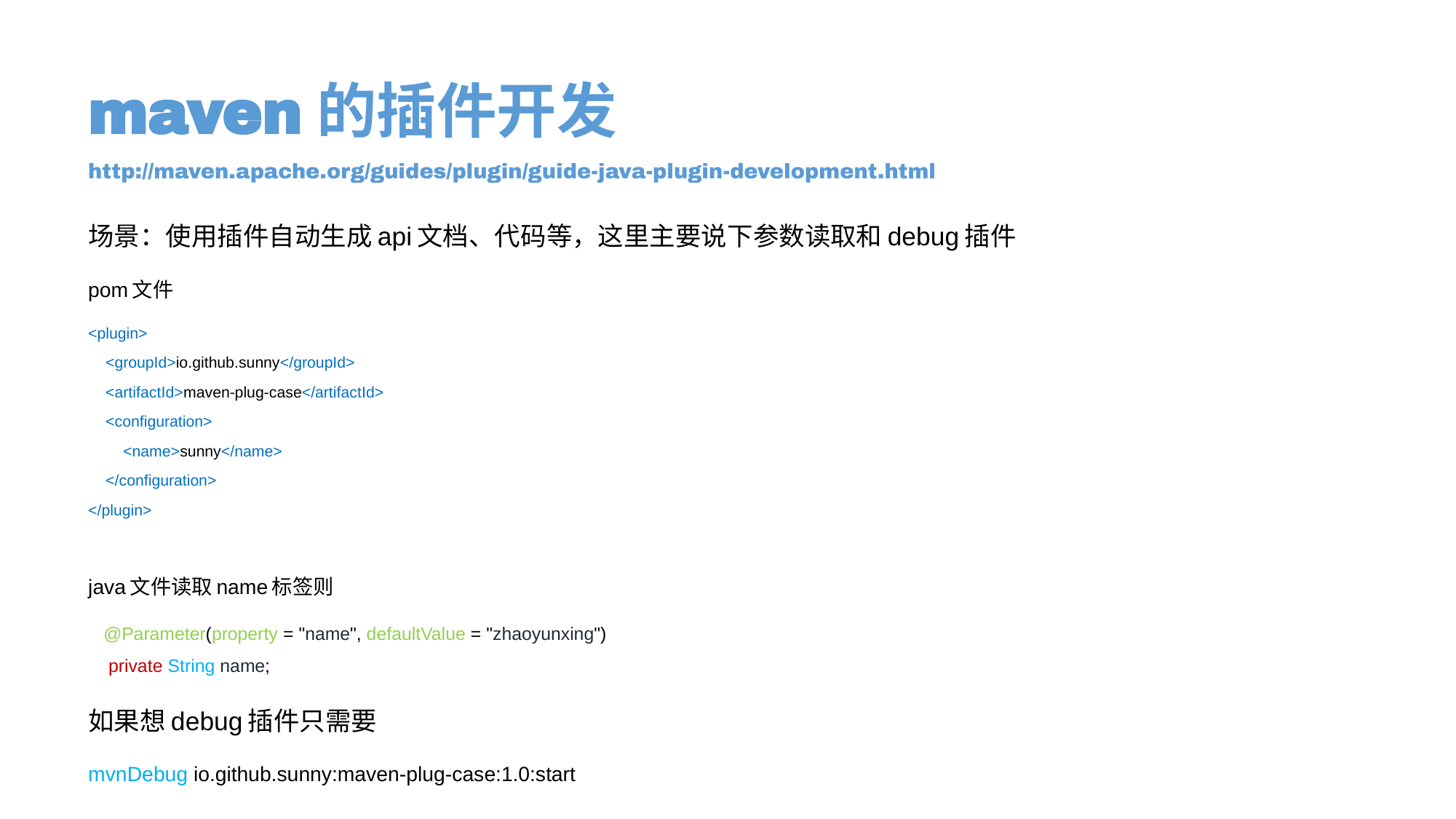

# maven的插件开发 http://maven.apache.org/guides/plugin/guide-java-plugin-development.html
场景：使用插件自动生成api文档、代码等，这里主要说下参数读取和debug插件
pom文件
<plugin>
    <groupId>io.github.sunny</groupId>
    <artifactId>maven-plug-case</artifactId>
    <configuration>
        <name>sunny</name>
    </configuration>
</plugin>

java文件读取name标签则
   @Parameter(property = "name", defaultValue = "zhaoyunxing")
    private String name;
如果想debug插件只需要
mvnDebug io.github.sunny:maven-plug-case:1.0:start